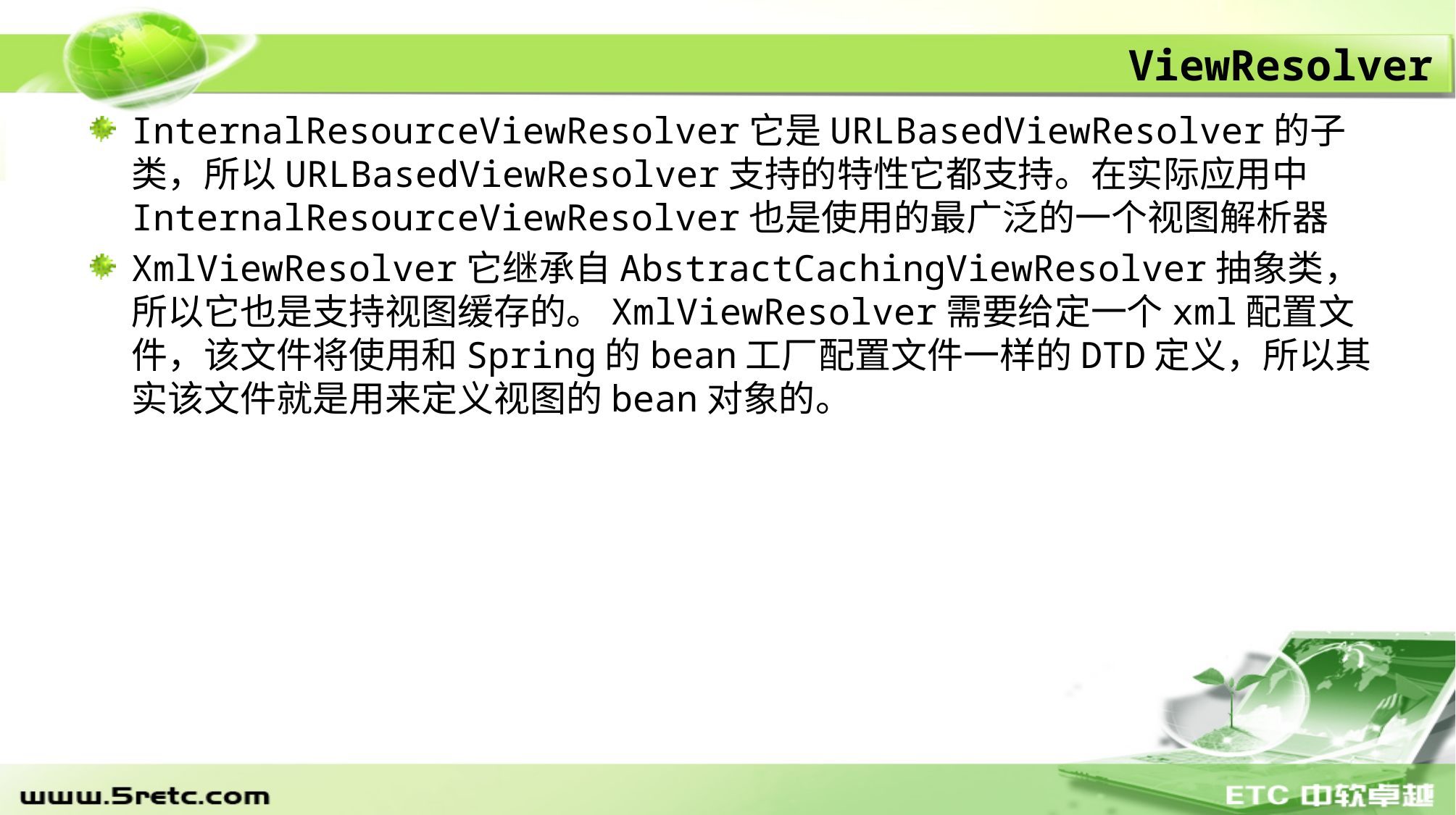

# ViewResolver
InternalResourceViewResolver它是URLBasedViewResolver的子类，所以URLBasedViewResolver支持的特性它都支持。在实际应用中InternalResourceViewResolver也是使用的最广泛的一个视图解析器
XmlViewResolver它继承自AbstractCachingViewResolver抽象类，所以它也是支持视图缓存的。XmlViewResolver需要给定一个xml配置文件，该文件将使用和Spring的bean工厂配置文件一样的DTD定义，所以其实该文件就是用来定义视图的bean对象的。